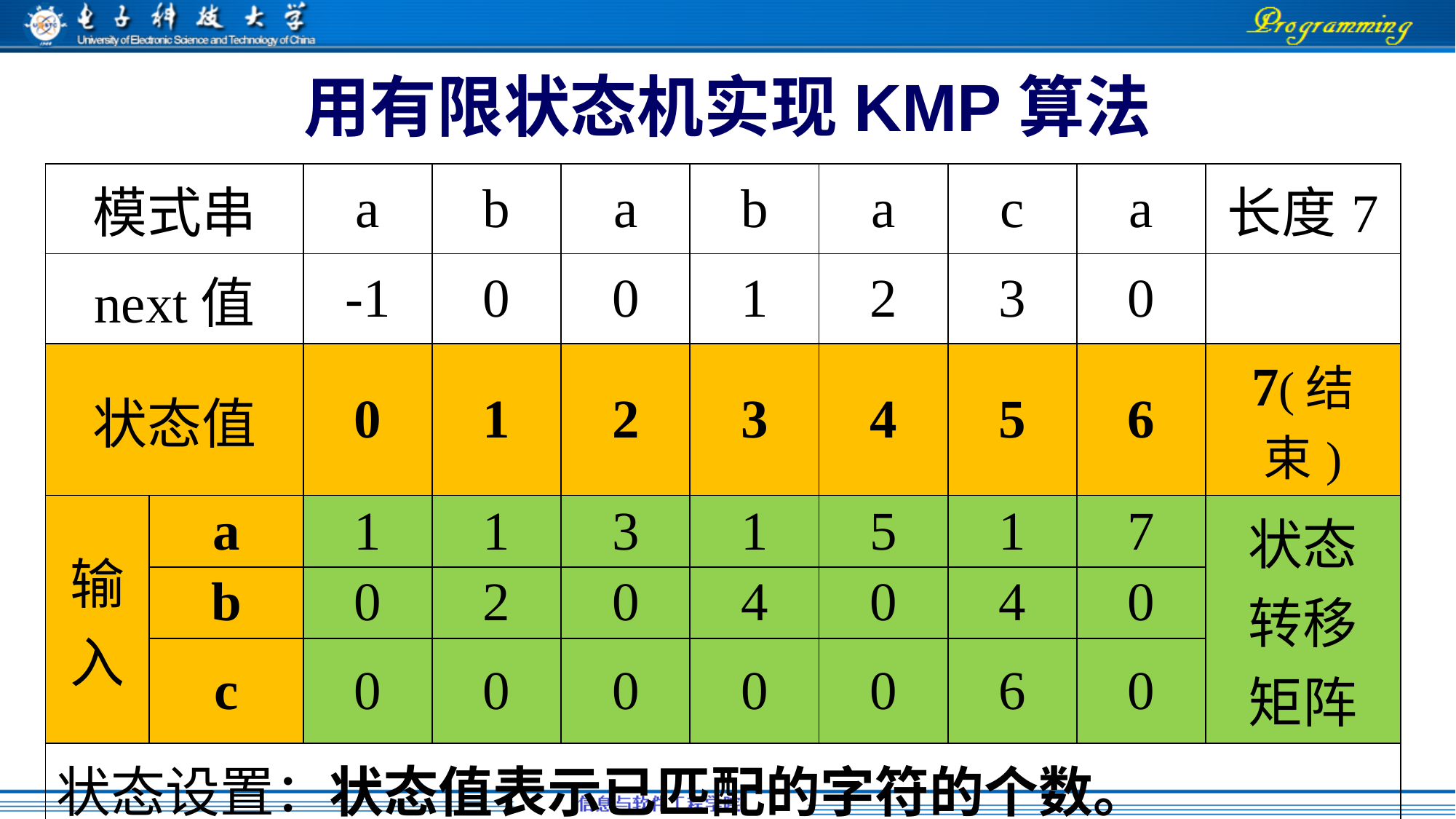

# 用有限状态机实现KMP算法
| 模式串 |  | a | b | a | b | a | c | a | 长度7 |
| --- | --- | --- | --- | --- | --- | --- | --- | --- | --- |
| next值 |  | -1 | 0 | 0 | 1 | 2 | 3 | 0 |  |
| 状态值 |  | 0 | 1 | 2 | 3 | 4 | 5 | 6 | 7(结束) |
| 输 入 | a | 1 | 1 | 3 | 1 | 5 | 1 | 7 | 状态 转移 矩阵 |
|  | b | 0 | 2 | 0 | 4 | 0 | 4 | 0 |  |
|  | c | 0 | 0 | 0 | 0 | 0 | 6 | 0 |  |
| 状态设置：状态值表示已匹配的字符的个数。 状态转移：失配时退回next[]再匹配可得状态转移矩阵。 |  |  |  |  |  |  |  |  |  |